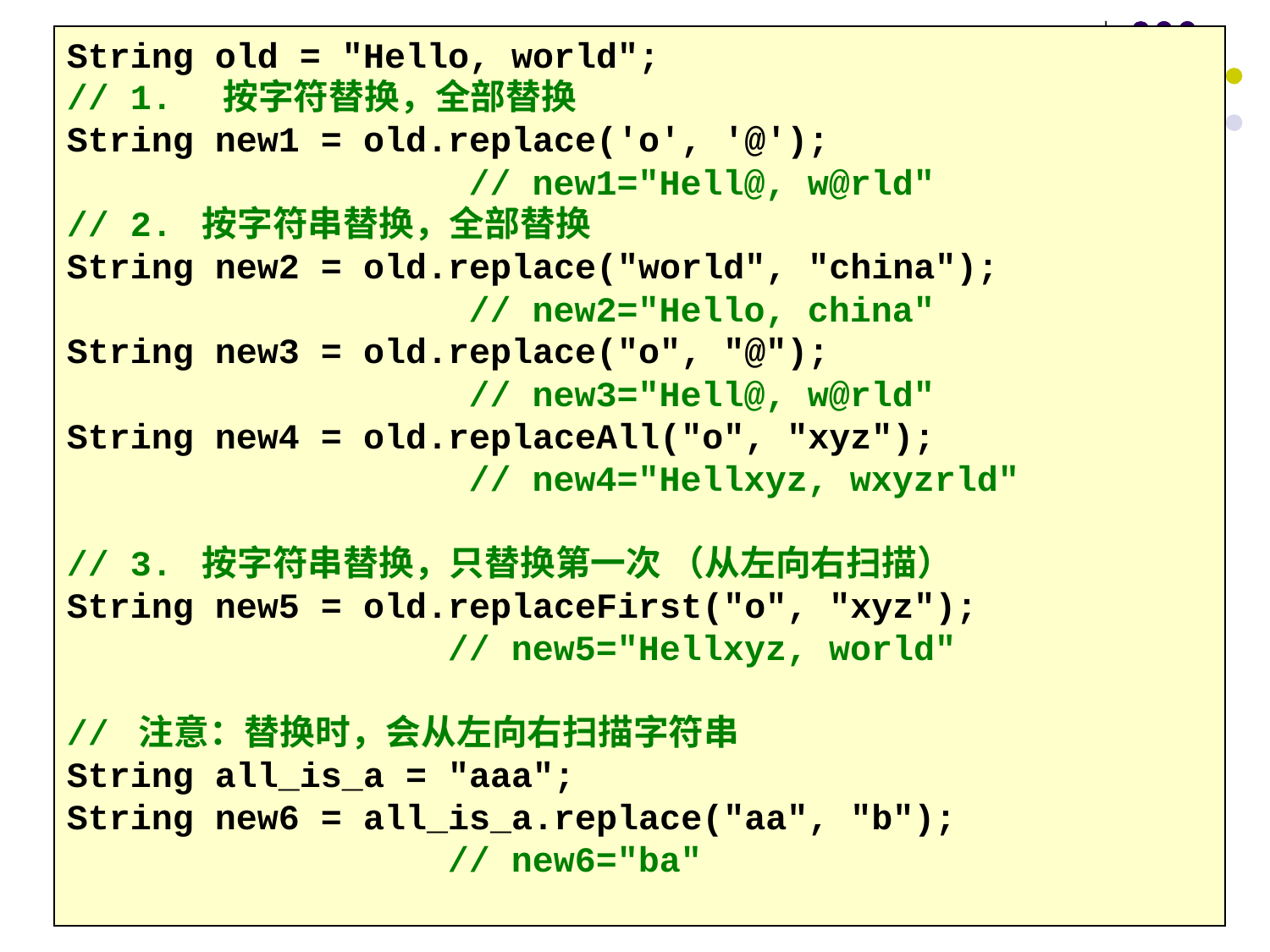

String old = "Hello, world";
// 1.  按字符替换，全部替换
String new1 = old.replace('o', '@');
                   // new1="Hell@, w@rld"
// 2. 按字符串替换，全部替换
String new2 = old.replace("world", "china");
                   // new2="Hello, china"
String new3 = old.replace("o", "@");
                   // new3="Hell@, w@rld"
String new4 = old.replaceAll("o", "xyz");
                   // new4="Hellxyz, wxyzrld"

// 3. 按字符串替换，只替换第一次 （从左向右扫描）
String new5 = old.replaceFirst("o", "xyz");
                  // new5="Hellxyz, world"

// 注意：替换时，会从左向右扫描字符串
String all_is_a = "aaa";
String new6 = all_is_a.replace("aa", "b");
                  // new6="ba"